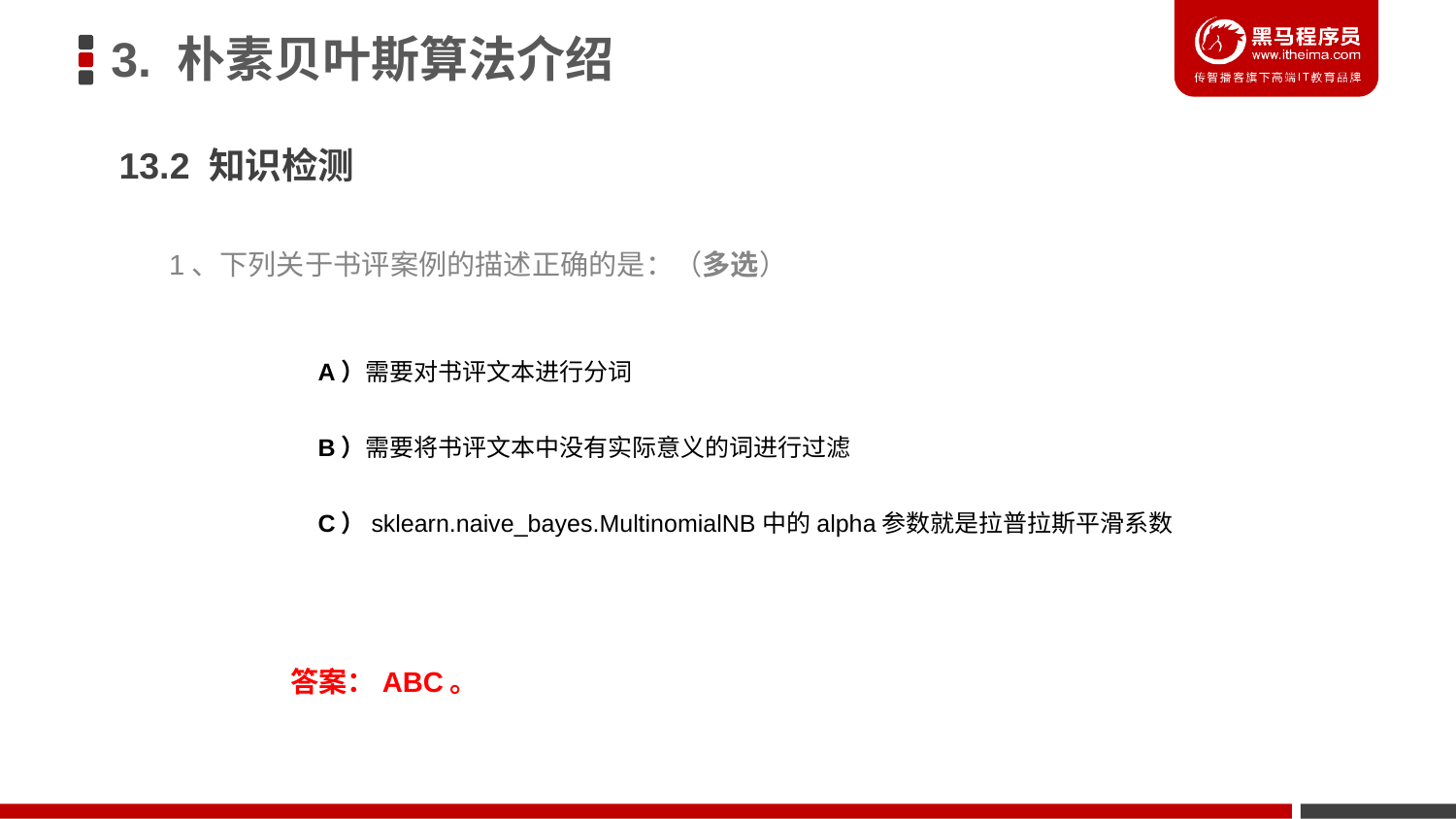

3. 朴素贝叶斯算法介绍
13.2 知识检测
1、下列关于书评案例的描述正确的是：（多选）
A）需要对书评文本进行分词

B）需要将书评文本中没有实际意义的词进行过滤

C）sklearn.naive_bayes.MultinomialNB中的alpha参数就是拉普拉斯平滑系数
答案：ABC。